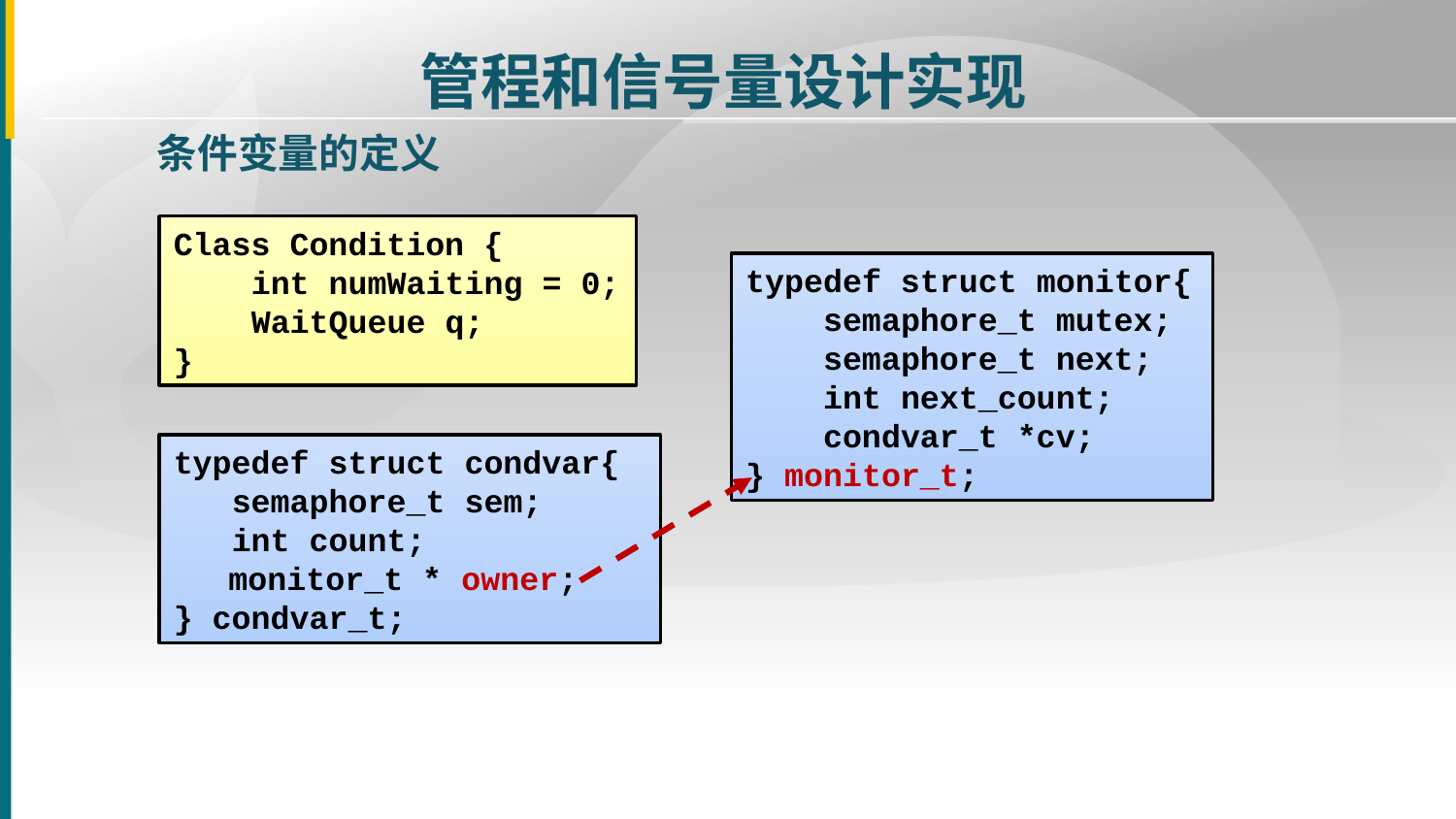

管程和信号量设计实现
条件变量的定义
Class Condition {
    int numWaiting = 0;
    WaitQueue q;
}
typedef struct monitor{
    semaphore_t mutex;
    semaphore_t next;
    int next_count;
    condvar_t *cv;
} monitor_t;
typedef struct condvar{
   semaphore_t sem;
   int count;
 　monitor_t * owner;
} condvar_t;